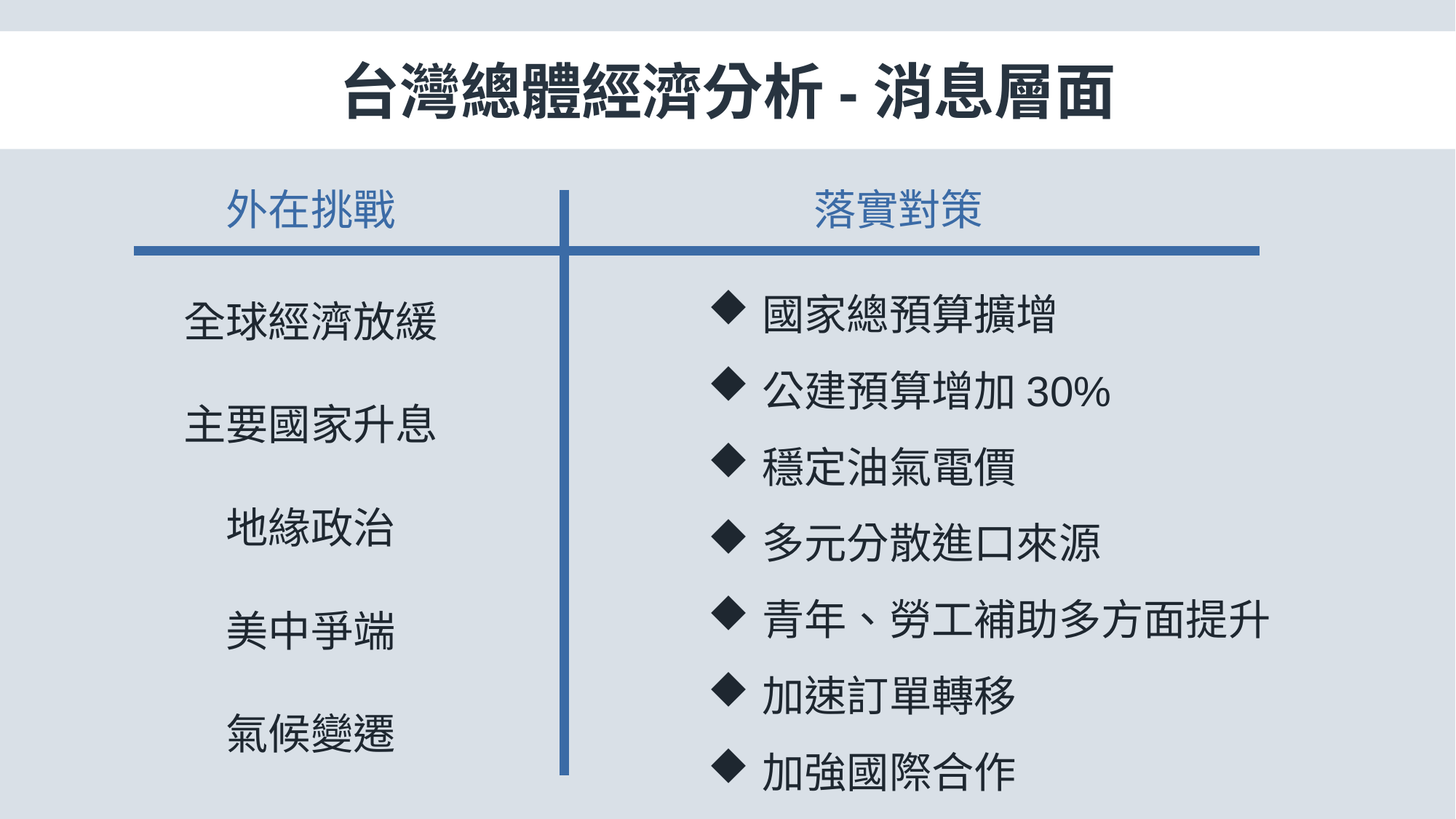

台灣總體經濟分析-消息層面
外在挑戰
落實對策
國家總預算擴增
公建預算增加30%
穩定油氣電價
多元分散進口來源
青年、勞工補助多方面提升
加速訂單轉移
加強國際合作
全球經濟放緩
主要國家升息
地緣政治
美中爭端
氣候變遷